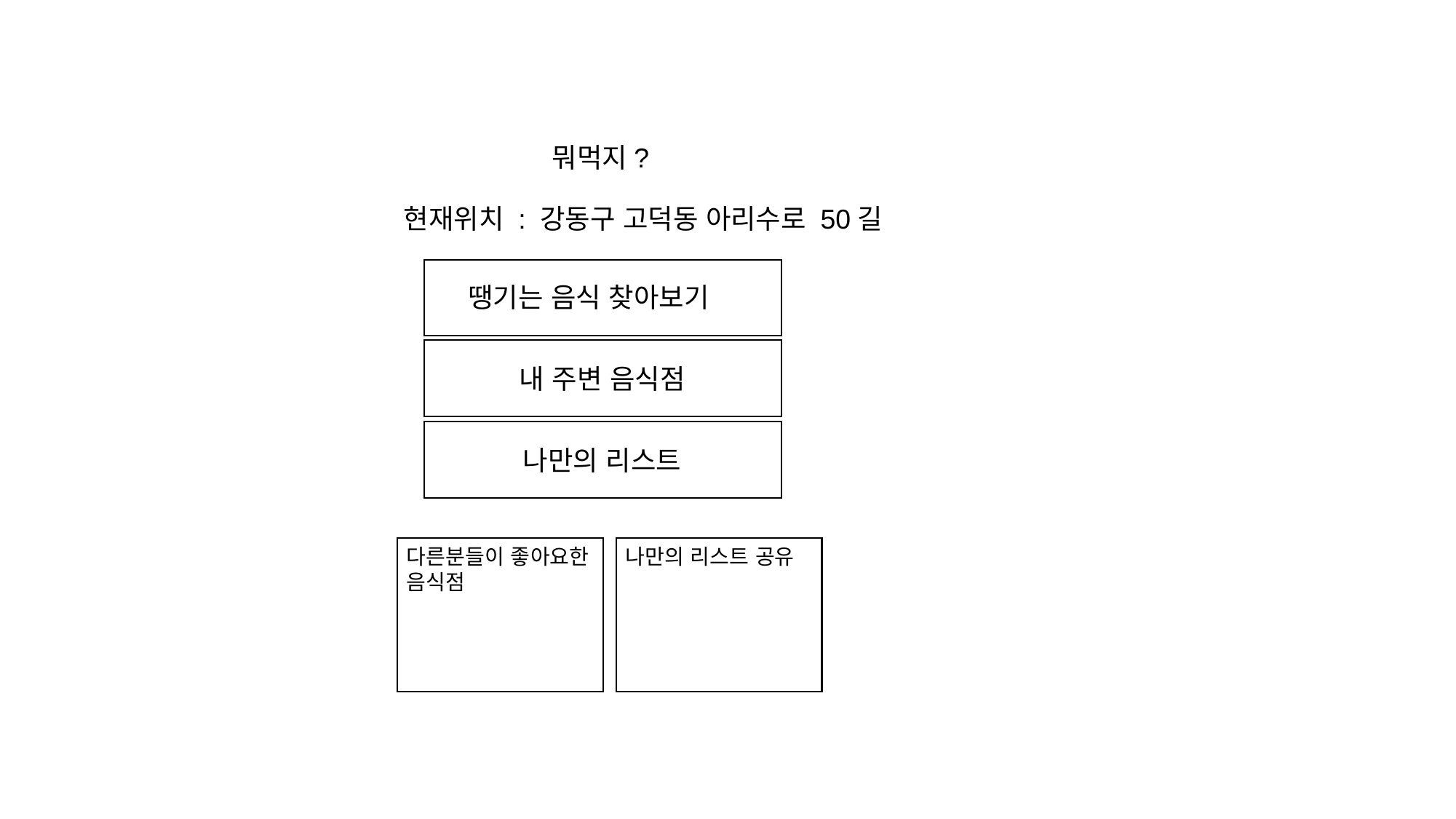

뭐먹지?
현재위치 : 강동구 고덕동 아리수로 50길

땡기는 음식 찾아보기

내 주변 음식점

나만의 리스트
다른분들이 좋아요한 음식점

나만의 리스트 공유